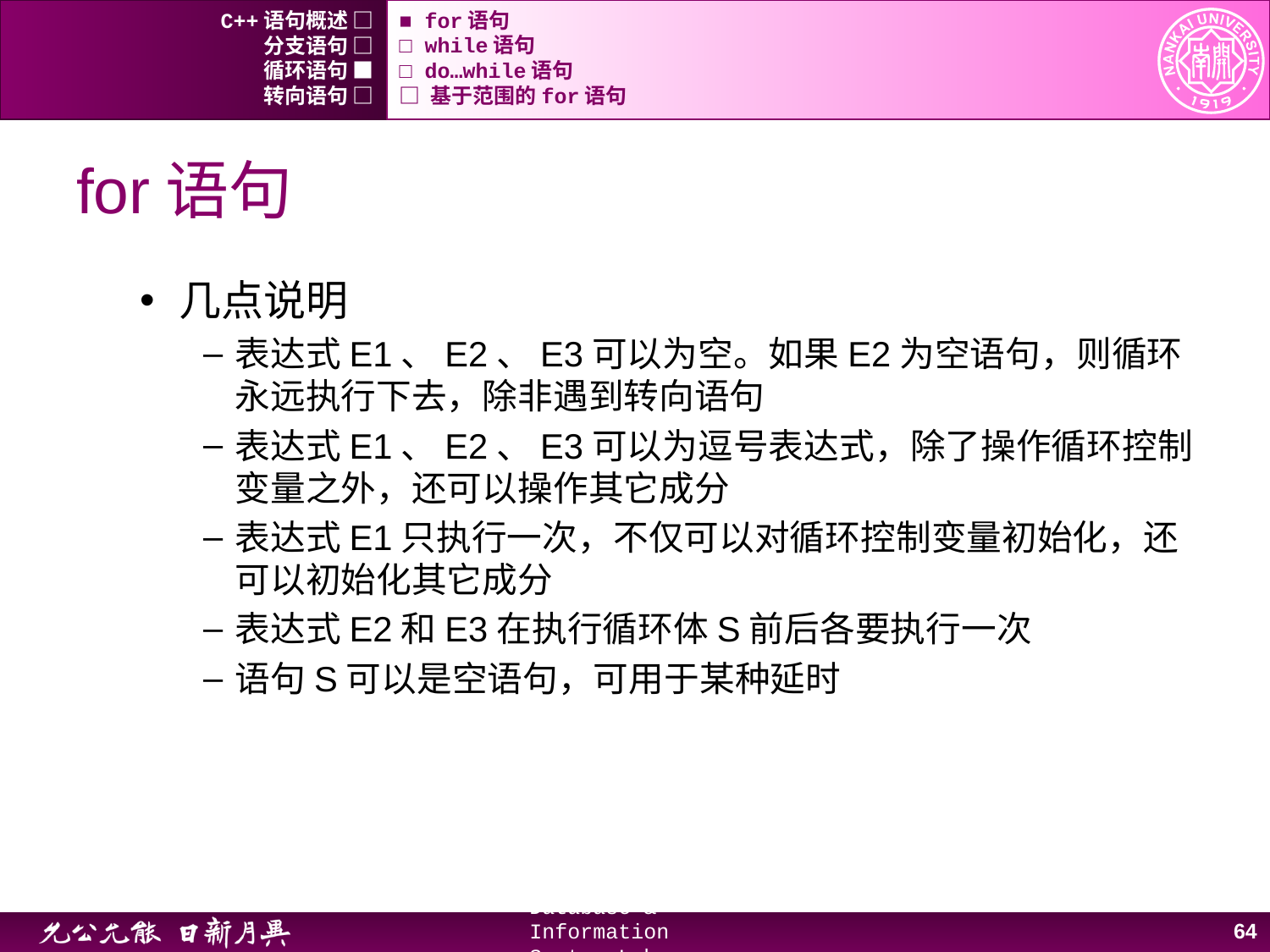

C++语句概述 □
■ for语句
分支语句 □
□ while语句
循环语句 ■
□ do…while语句
转向语句 □
□ 基于范围的for语句
# for语句
几点说明
表达式E1、E2、E3可以为空。如果E2为空语句，则循环永远执行下去，除非遇到转向语句
表达式E1、E2、E3可以为逗号表达式，除了操作循环控制变量之外，还可以操作其它成分
表达式E1只执行一次，不仅可以对循环控制变量初始化，还可以初始化其它成分
表达式E2和E3在执行循环体S前后各要执行一次
语句S可以是空语句，可用于某种延时

Database & Information System Lab
64